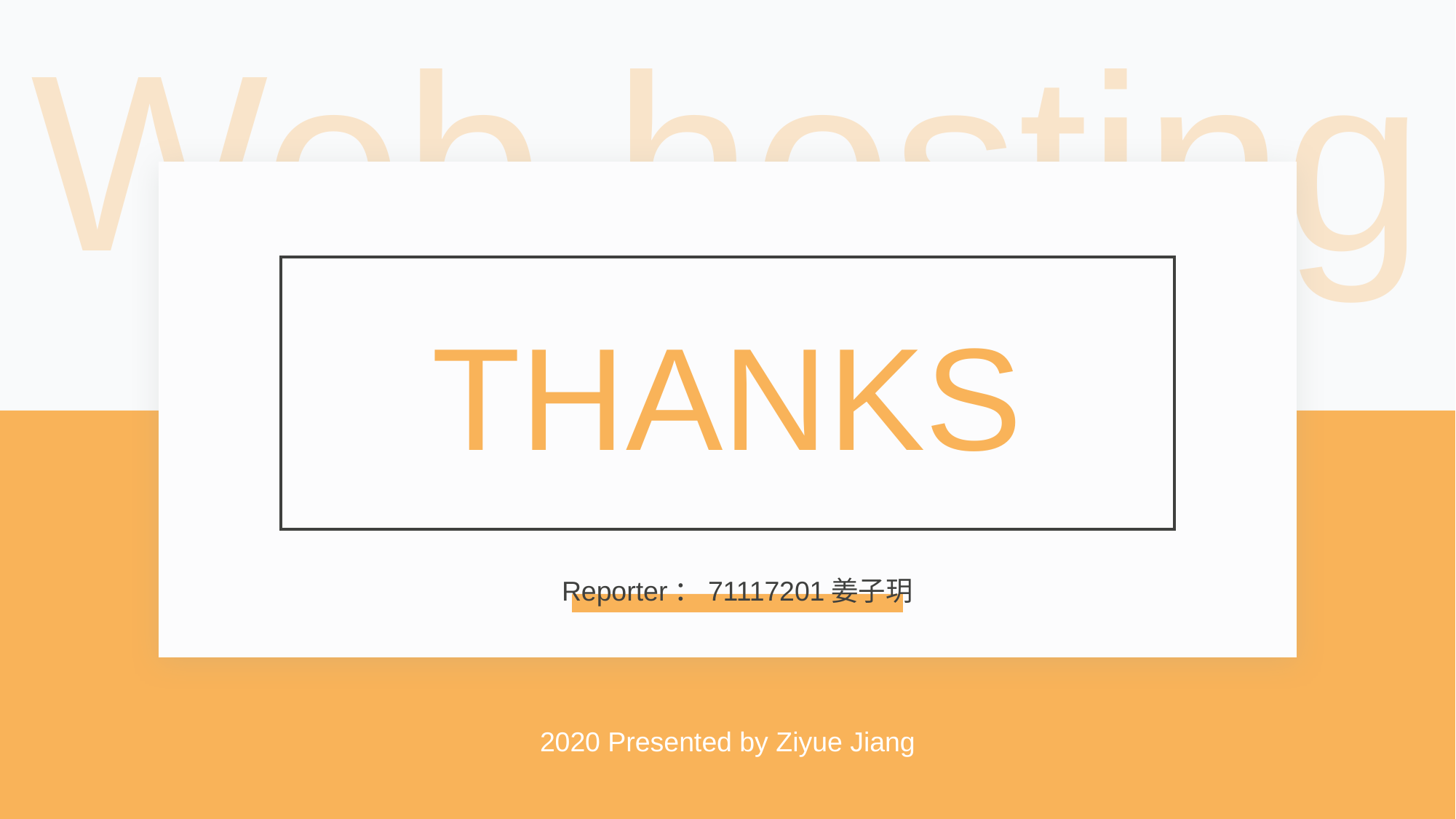

Web hosting

THANKS

Reporter：71117201姜子玥

2020 Presented by Ziyue Jiang